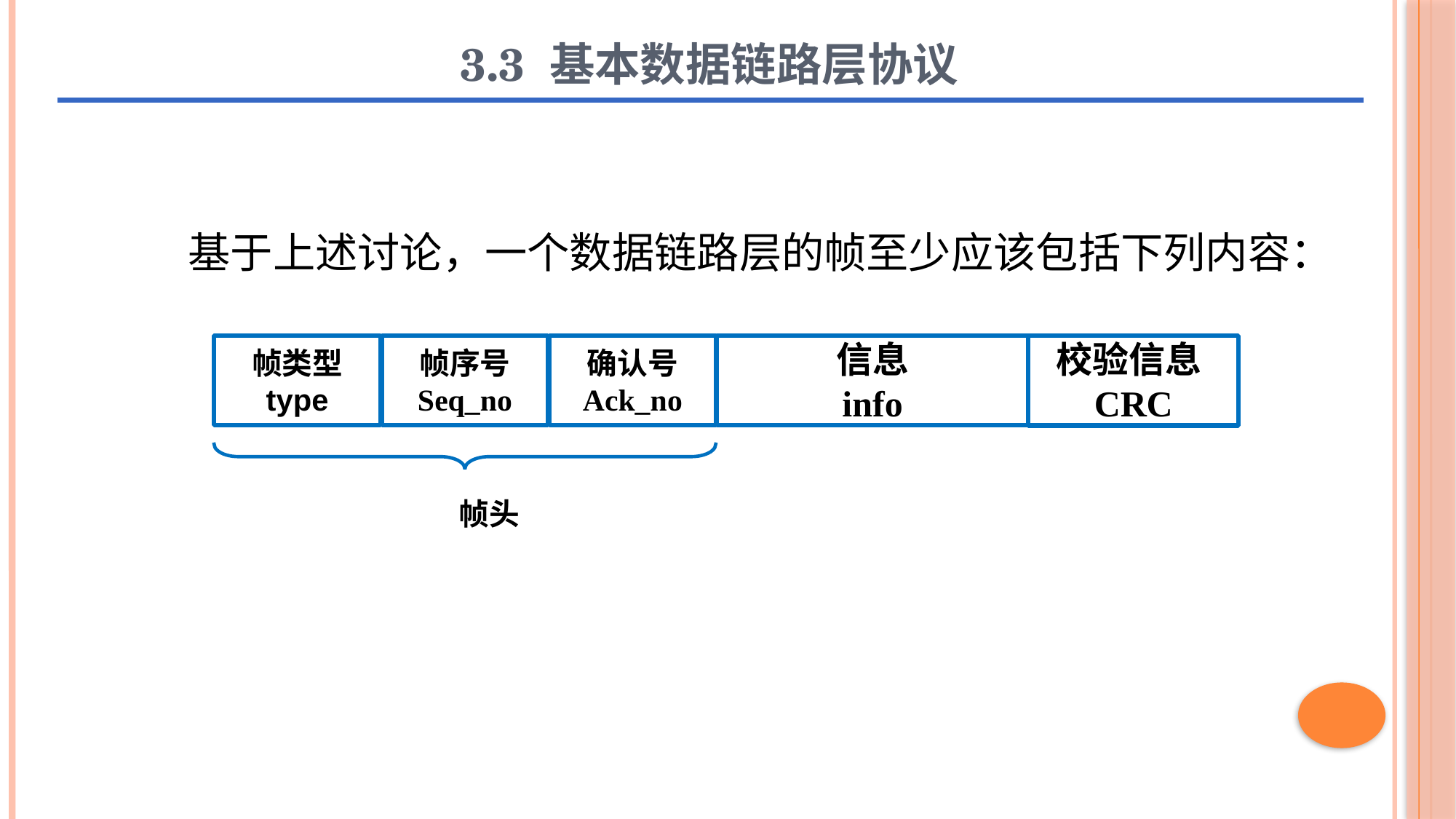

# 3.3 基本数据链路层协议
基于上述讨论，一个数据链路层的帧至少应该包括下列内容：

帧类型
type
帧序号
Seq_no
确认号
Ack_no
信息
info
校验信息CRC
帧头